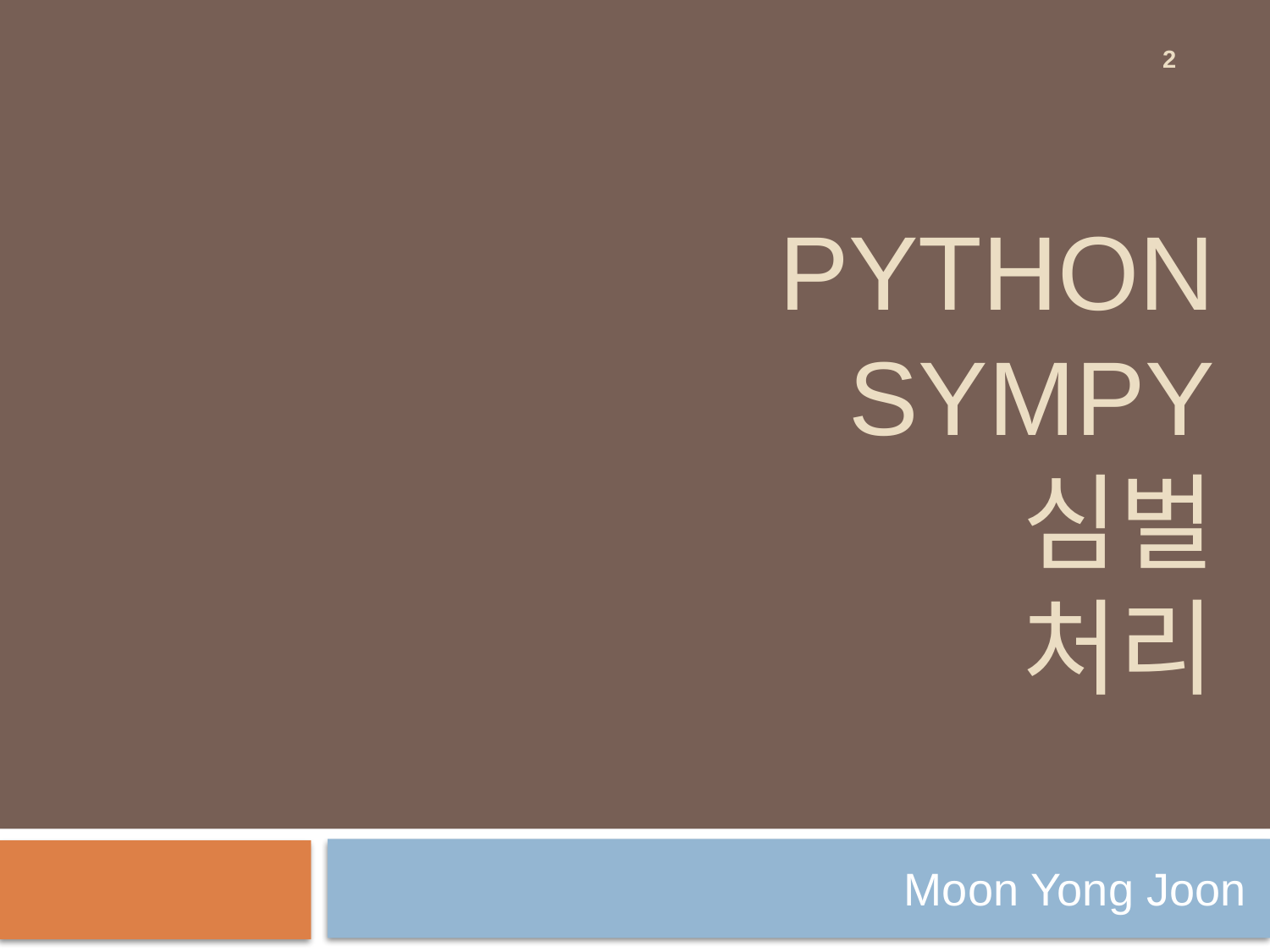

2
# Python sympy 심벌 처리
Moon Yong Joon